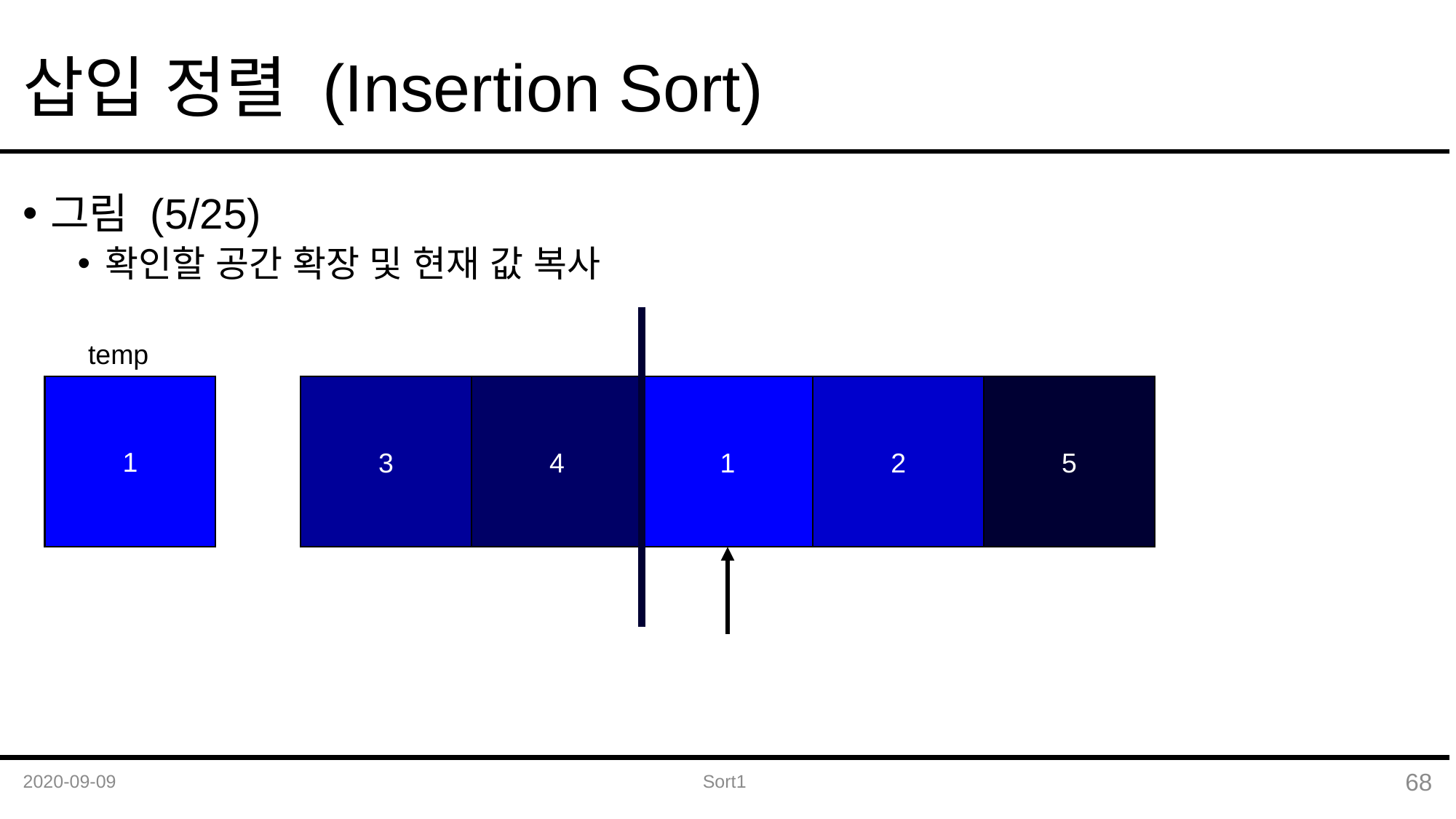

# 삽입 정렬 (Insertion Sort)
그림 (5/25)
확인할 공간 확장 및 현재 값 복사
temp
1

5

4
1
2
3
2020-09-09
Sort1
68